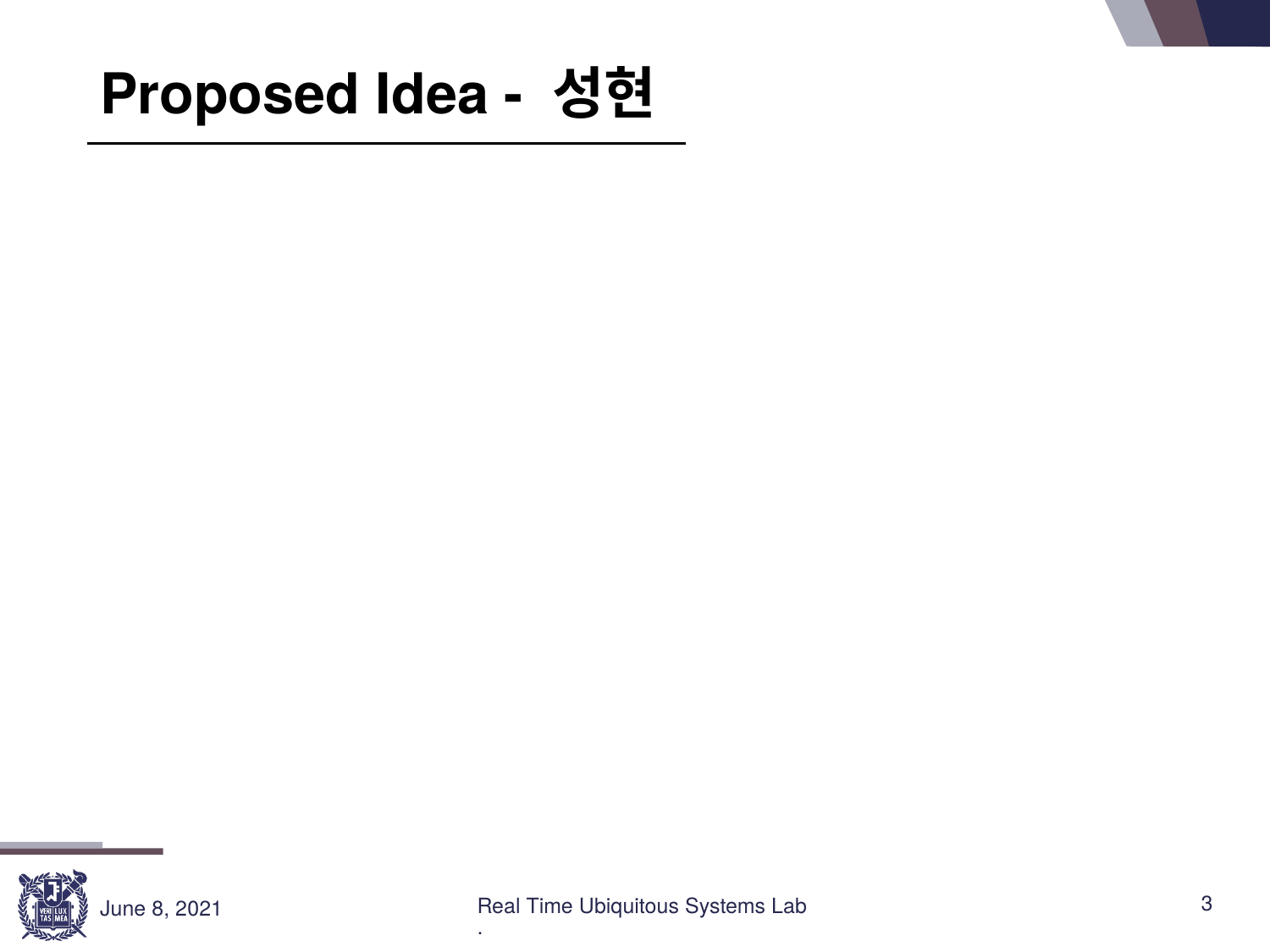

# Proposed Idea - 성현
3
Real Time Ubiquitous Systems Lab.
June 8, 2021